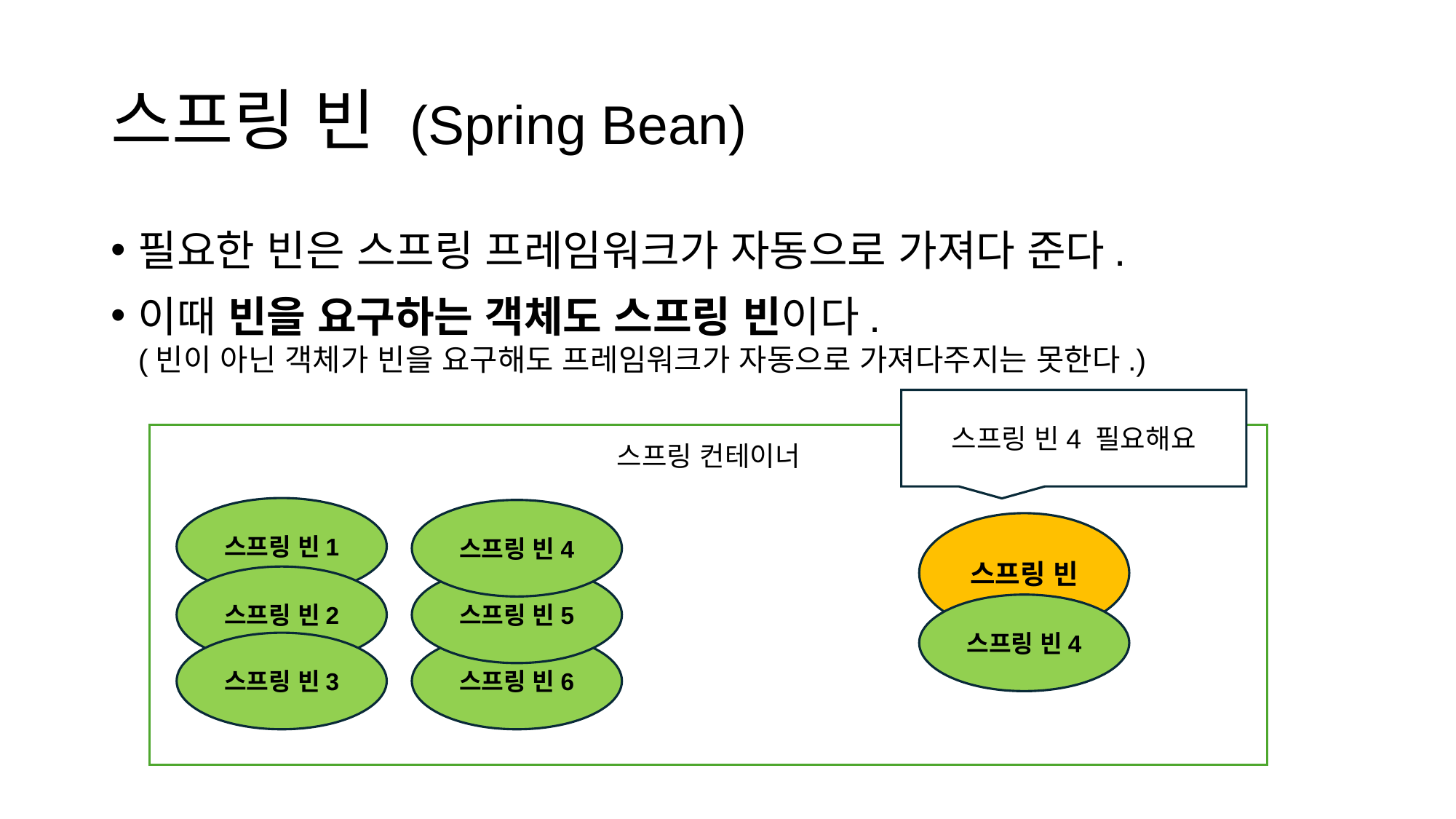

# 스프링 빈 (Spring Bean)
필요한 빈은 스프링 프레임워크가 자동으로 가져다 준다.
이때 빈을 요구하는 객체도 스프링 빈이다.
(빈이 아닌 객체가 빈을 요구해도 프레임워크가 자동으로 가져다주지는 못한다.)
스프링 빈4 필요해요

스프링 컨테이너
스프링 빈1
스프링 빈4
스프링 빈
스프링 빈2
스프링 빈5
스프링 빈4
스프링 빈3
스프링 빈6